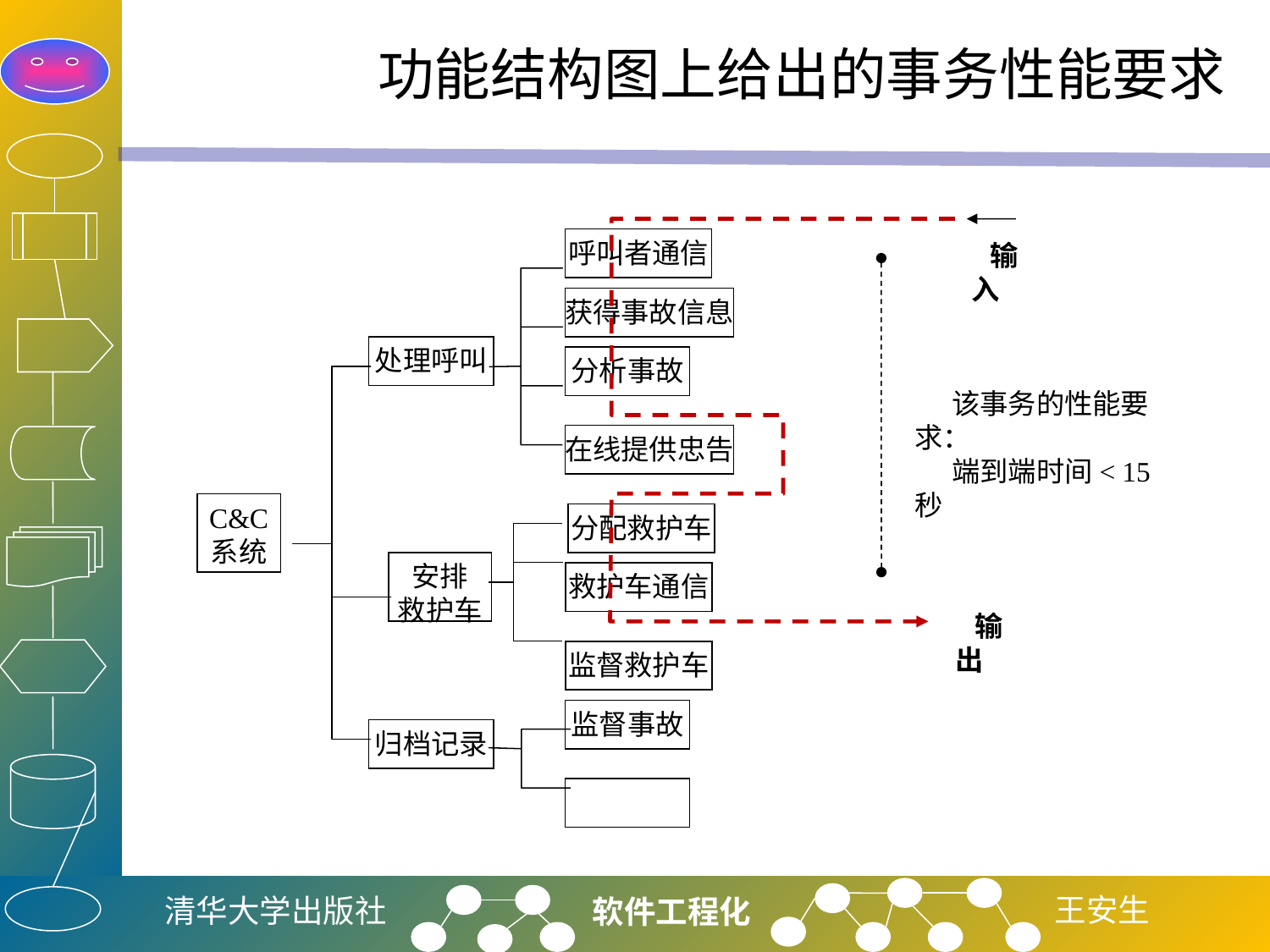

# 功能结构图上给出的事务性能要求

呼叫者通信
输入

获得事故信息
处理呼叫
分析事故

该事务的性能要求：
端到端时间< 15秒
在线提供忠告
C&C
系统
分配救护车

安排
救护车
救护车通信
输出
监督救护车
监督事故
归档记录

数据统计